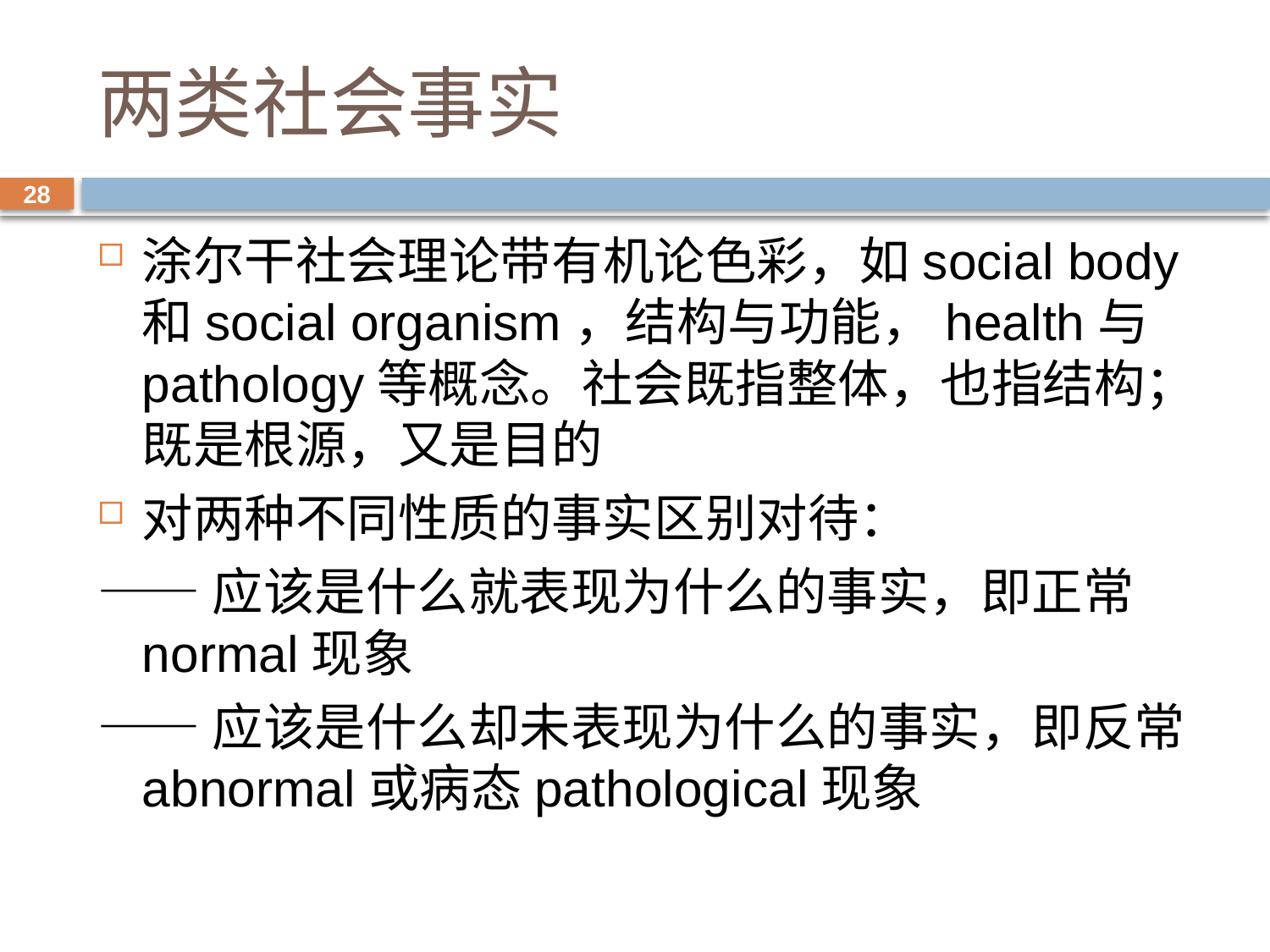

# 两类社会事实
28
涂尔干社会理论带有机论色彩，如social body和social organism，结构与功能，health与pathology等概念。社会既指整体，也指结构；既是根源，又是目的
对两种不同性质的事实区别对待：
——应该是什么就表现为什么的事实，即正常normal现象
——应该是什么却未表现为什么的事实，即反常abnormal或病态pathological现象